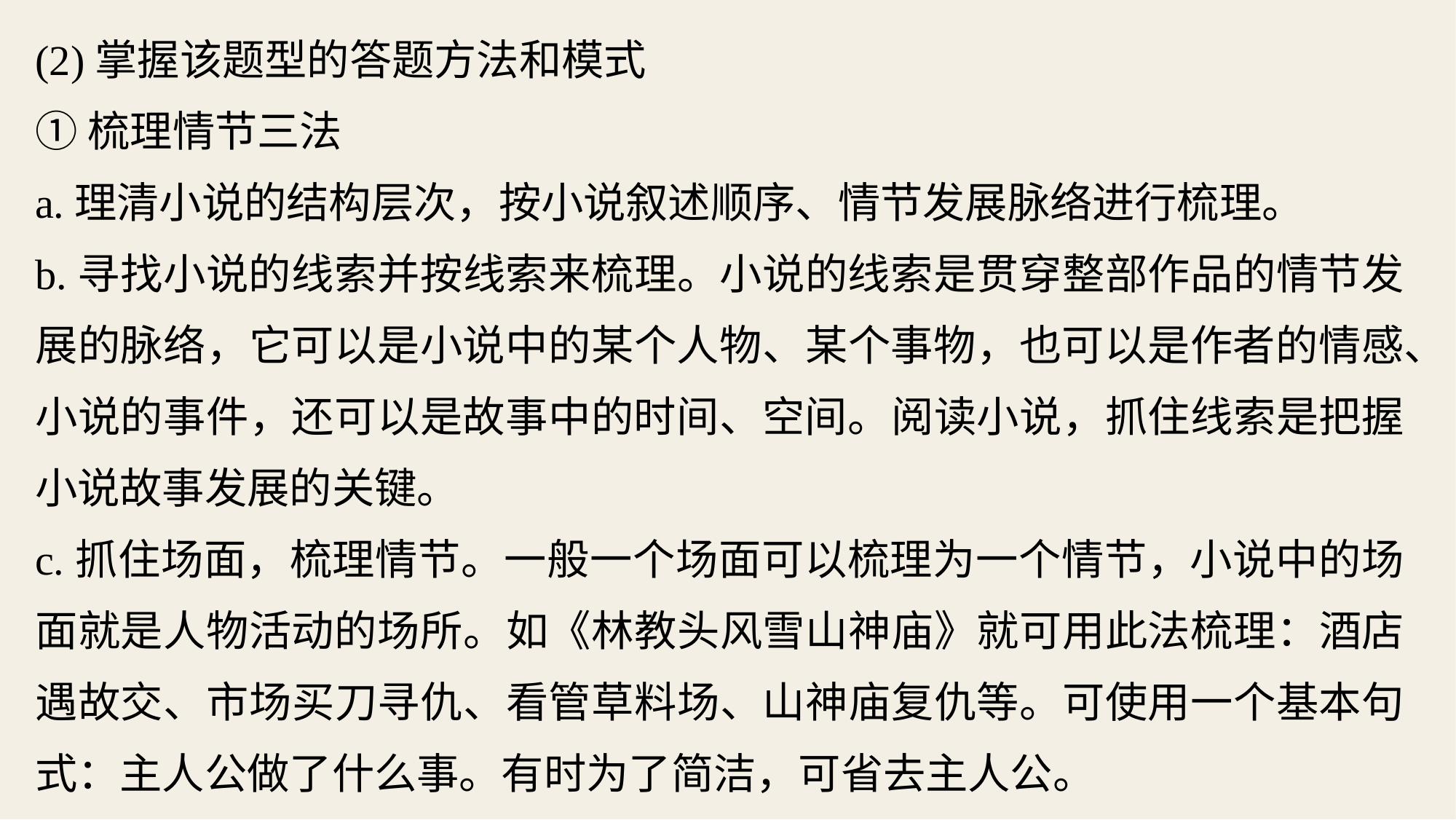

(2)掌握该题型的答题方法和模式
①梳理情节三法
a.理清小说的结构层次，按小说叙述顺序、情节发展脉络进行梳理。
b.寻找小说的线索并按线索来梳理。小说的线索是贯穿整部作品的情节发展的脉络，它可以是小说中的某个人物、某个事物，也可以是作者的情感、小说的事件，还可以是故事中的时间、空间。阅读小说，抓住线索是把握小说故事发展的关键。
c.抓住场面，梳理情节。一般一个场面可以梳理为一个情节，小说中的场面就是人物活动的场所。如《林教头风雪山神庙》就可用此法梳理：酒店遇故交、市场买刀寻仇、看管草料场、山神庙复仇等。可使用一个基本句式：主人公做了什么事。有时为了简洁，可省去主人公。